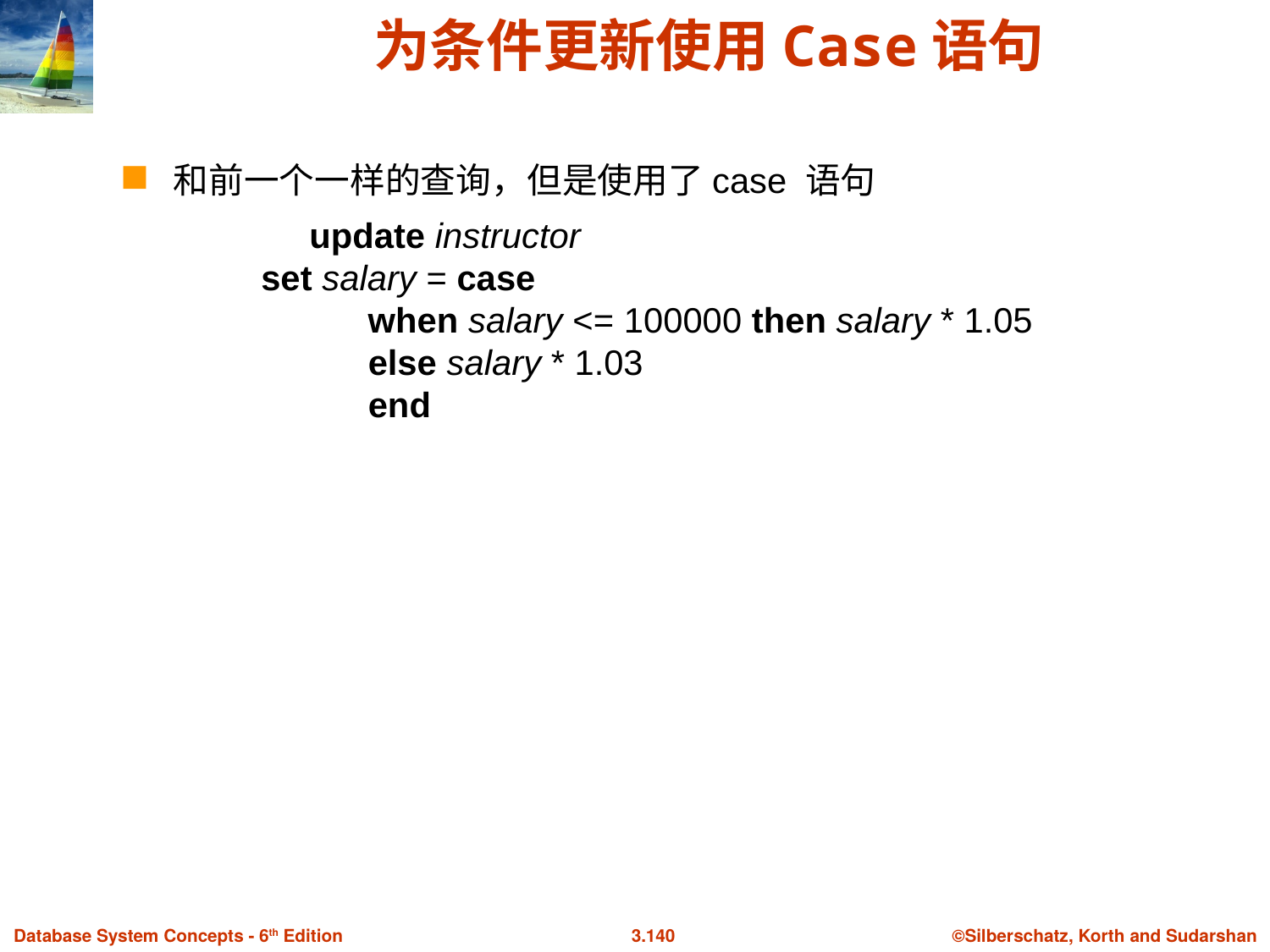

# 为条件更新使用Case语句
和前一个一样的查询，但是使用了case 语句
		 update instructor
         set salary = case
                    when salary <= 100000 then salary * 1.05
                    else salary * 1.03
                    end